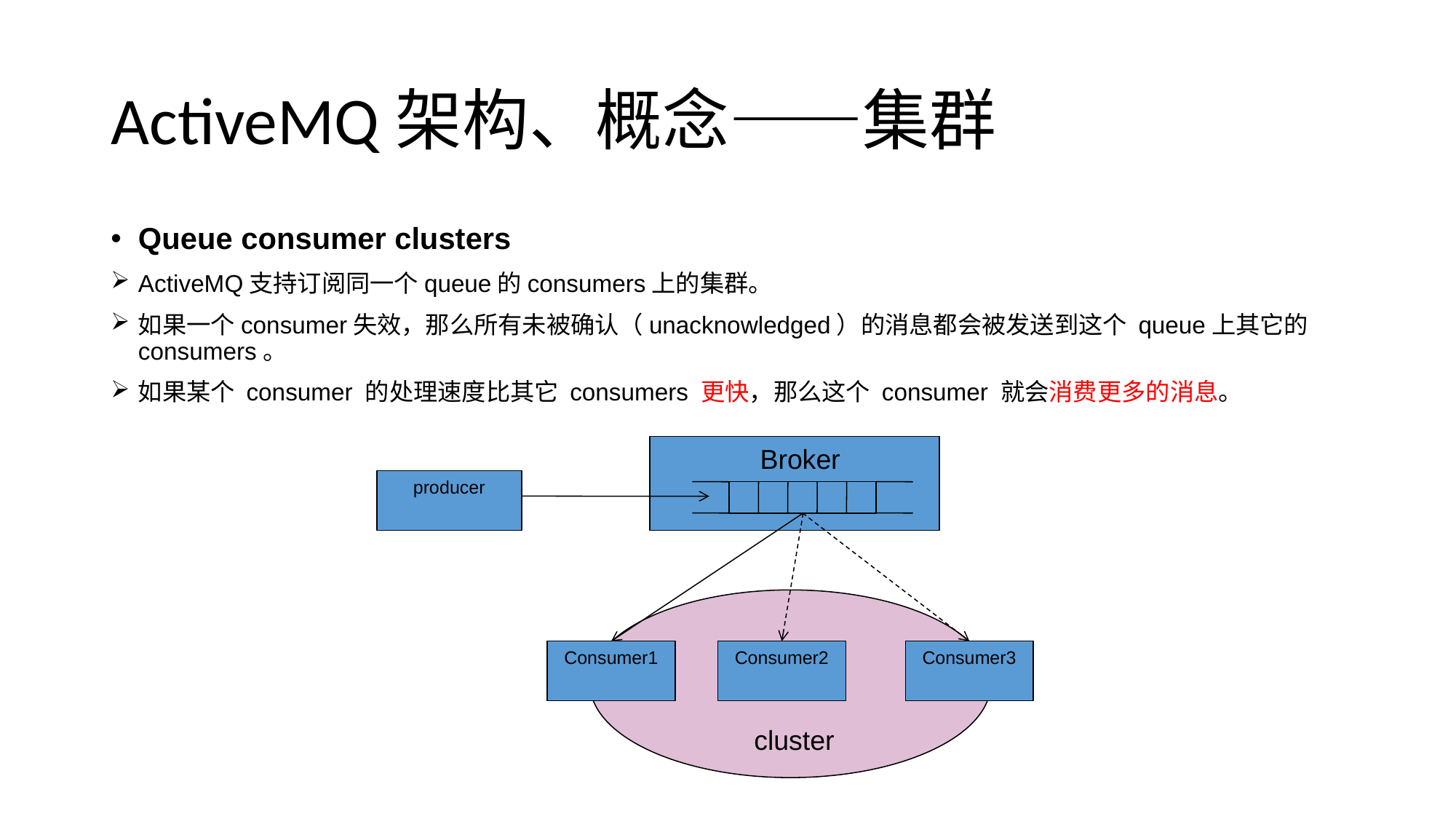

# ActiveMQ架构、概念——集群
Queue consumer clusters
ActiveMQ支持订阅同一个queue的consumers上的集群。
如果一个consumer失效，那么所有未被确认（unacknowledged）的消息都会被发送到这个 queue上其它的 consumers。
如果某个 consumer 的处理速度比其它 consumers 更快，那么这个 consumer 就会消费更多的消息。

   Broker

Consumer1
Consumer2
Consumer3
cluster
producer